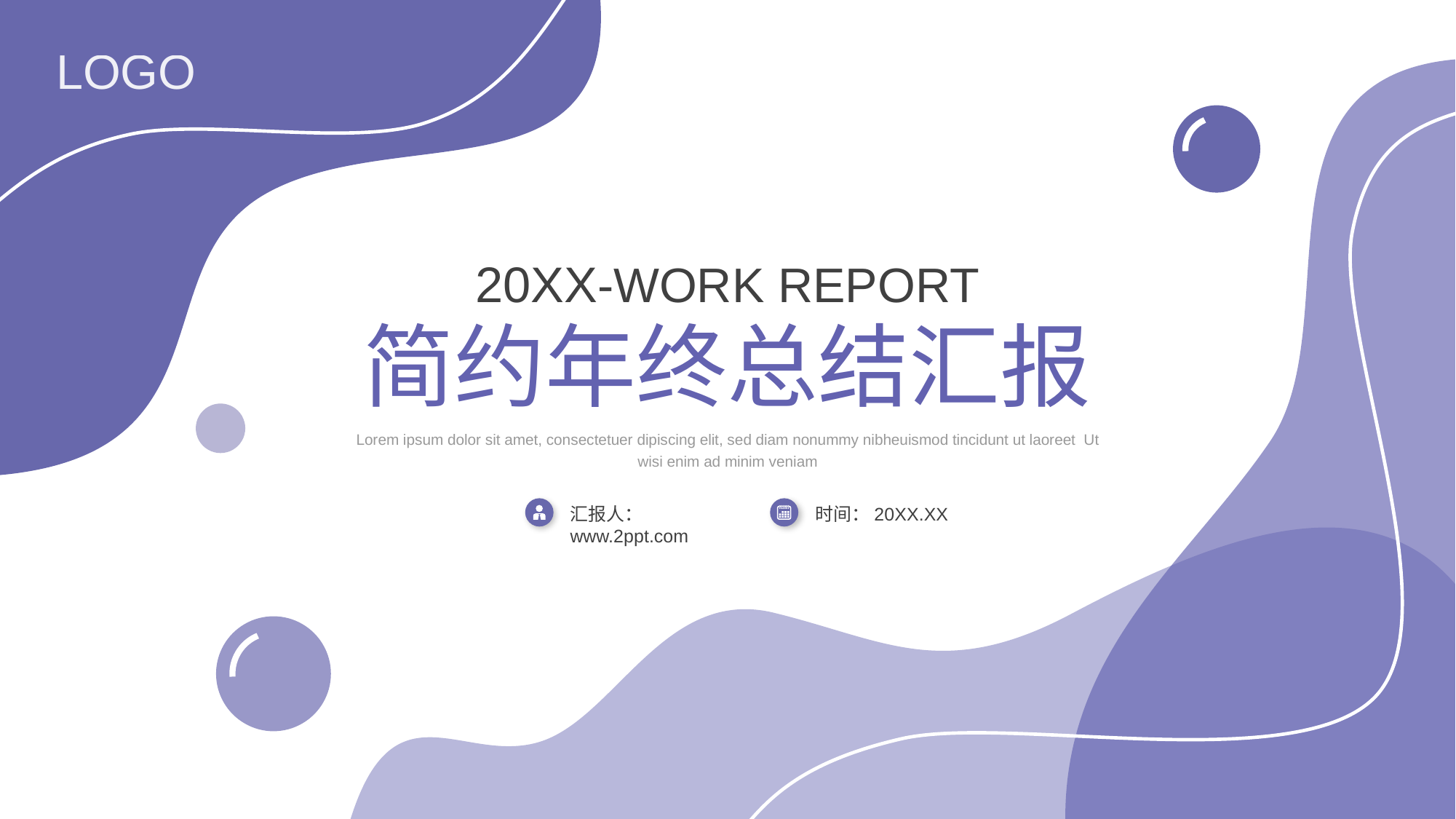

LOGO

20XX-WORK REPORT
简约年终总结汇报

Lorem ipsum dolor sit amet, consectetuer dipiscing elit, sed diam nonummy nibheuismod tincidunt ut laoreet  Ut wisi enim ad minim veniam
汇报人：www.2ppt.com

时间：20XX.XX